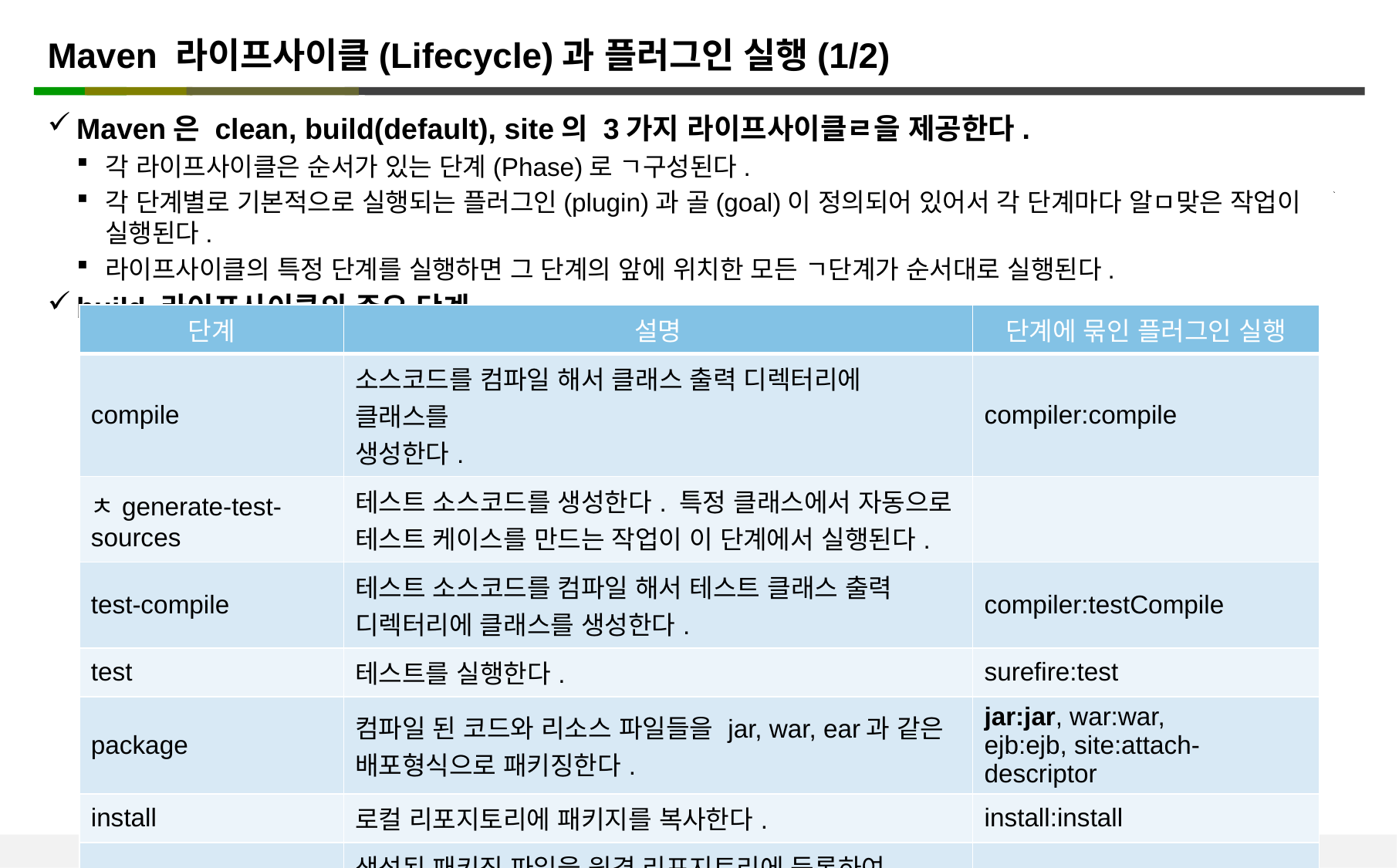

# Maven 라이프사이클(Lifecycle)과 플러그인 실행(1/2)
Maven은 clean, build(default), site의 3가지 라이프사이클ㄹ을 제공한다.
각 라이프사이클은 순서가 있는 단계(Phase)로 ㄱ구성된다.
각 단계별로 기본적으로 실행되는 플러그인(plugin)과 골(goal)이 정의되어 있어서 각 단계마다 알ㅁ맞은 작업이 실행된다.
라이프사이클의 특정 단계를 실행하면 그 단계의 앞에 위치한 모든 ㄱ단계가 순서대로 실행된다.
build 라이프사이클의 주요 단계
| 단계 | 설명 | 단계에 묶인 플러그인 실행 |
| --- | --- | --- |
| compile | 소스코드를 컴파일 해서 클래스 출력 디렉터리에 클래스를 생성한다. | compiler:compile |
| ㅊgenerate-test-sources | 테스트 소스코드를 생성한다. 특정 클래스에서 자동으로 테스트 케이스를 만드는 작업이 이 단계에서 실행된다. |  |
| test-compile | 테스트 소스코드를 컴파일 해서 테스트 클래스 출력 디렉터리에 클래스를 생성한다. | compiler:testCompile |
| test | 테스트를 실행한다. | surefire:test |
| package | 컴파일 된 코드와 리소스 파일들을 jar, war, ear과 같은 배포형식으로 패키징한다. | jar:jar, war:war, ejb:ejb, site:attach-descriptor |
| install | 로컬 리포지토리에 패키지를 복사한다. | install:install |
| deploy | 생성된 패키징 파일을 원격 리포지토리에 등록하여, 다른 프로젝트에서 사용할 수 있도록 한다. | deploy:deploy |